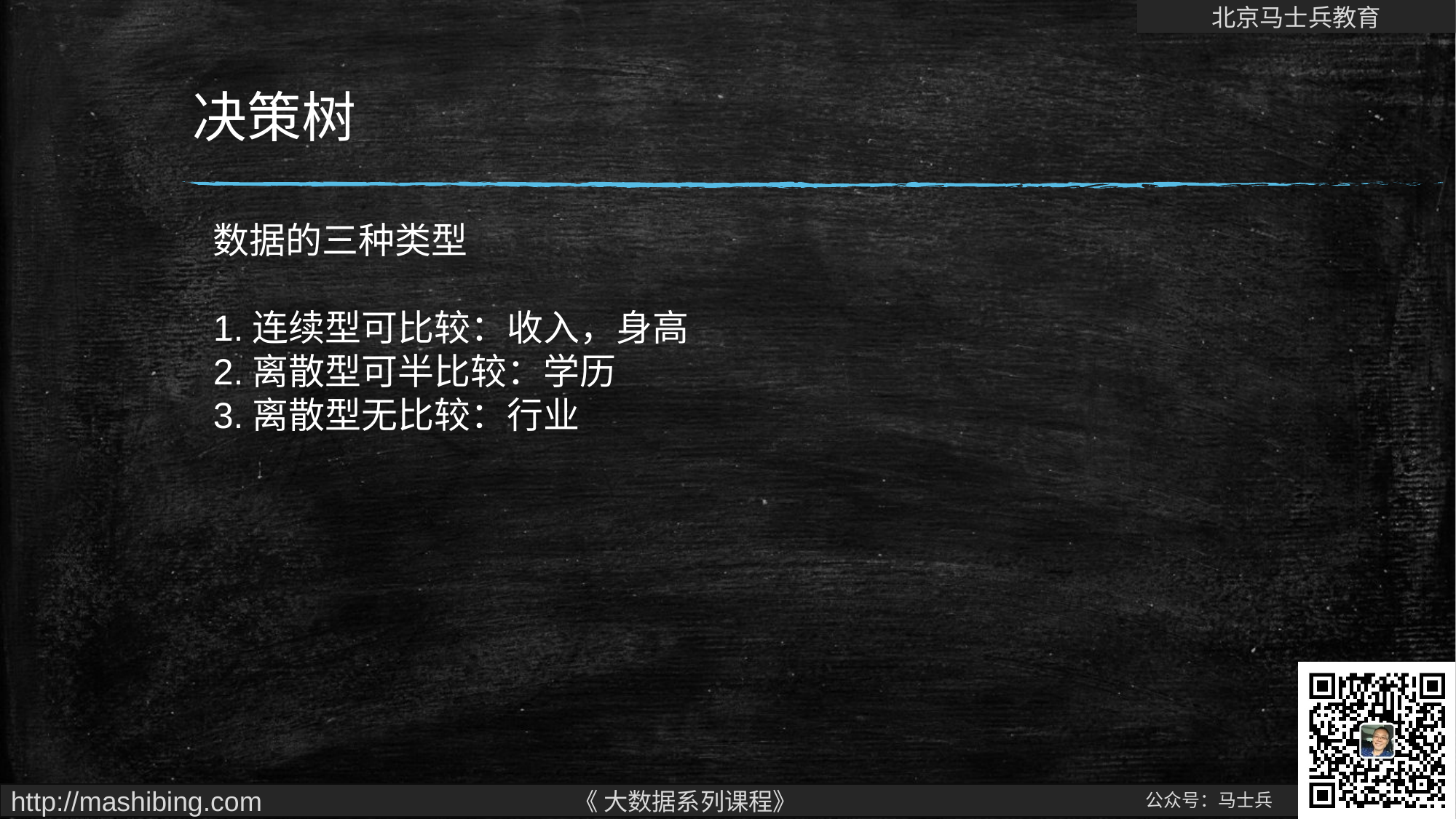

# 决策树
数据的三种类型

1.连续型可比较：收入，身高
2.离散型可半比较：学历
3.离散型无比较：行业